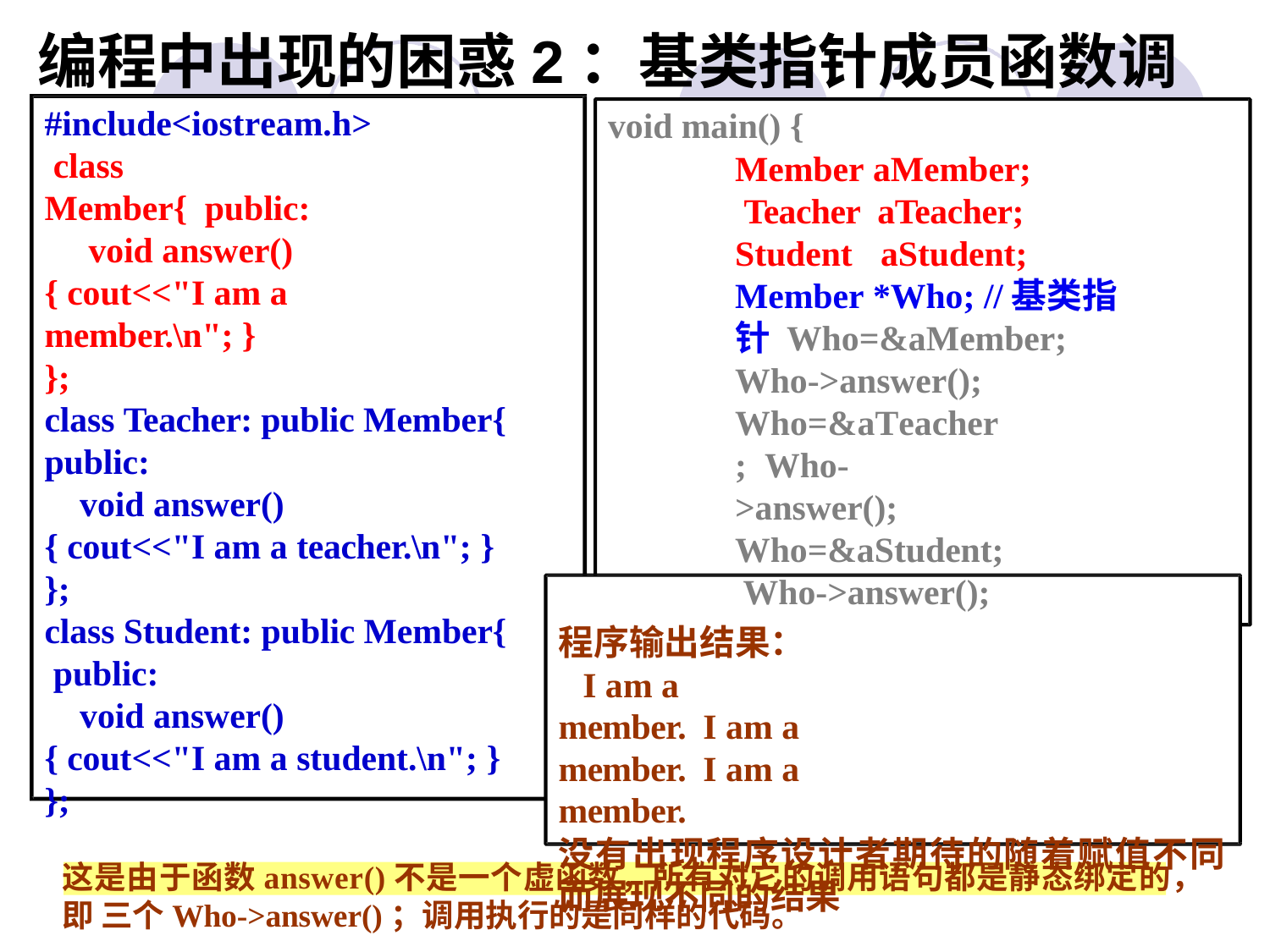

# 编程中出现的困惑2：基类指针成员函数调用

#include<iostream.h>  class Member{  public:
void answer()
{ cout<<"I am a member.\n"; }
};
class Teacher: public Member{  public:
void answer()
{ cout<<"I am a teacher.\n"; }
};
class Student: public Member{  public:
void answer()
{ cout<<"I am a student.\n"; }
};

void main() {
Member aMember;  Teacher aTeacher;
Student	aStudent;
Member *Who; //基类指针 Who=&aMember;
Who->answer();  Who=&aTeacher;  Who->answer();  Who=&aStudent;  Who->answer();
程序输出结果：   I am a member.  I am a member.  I am a member.
没有出现程序设计者期待的随着赋值不同 而展现不同的结果
}

这是由于函数answer()不是一个虚函数，所有对它的调用语句都是静态绑定的，即 三个Who->answer()；调用执行的是同样的代码。